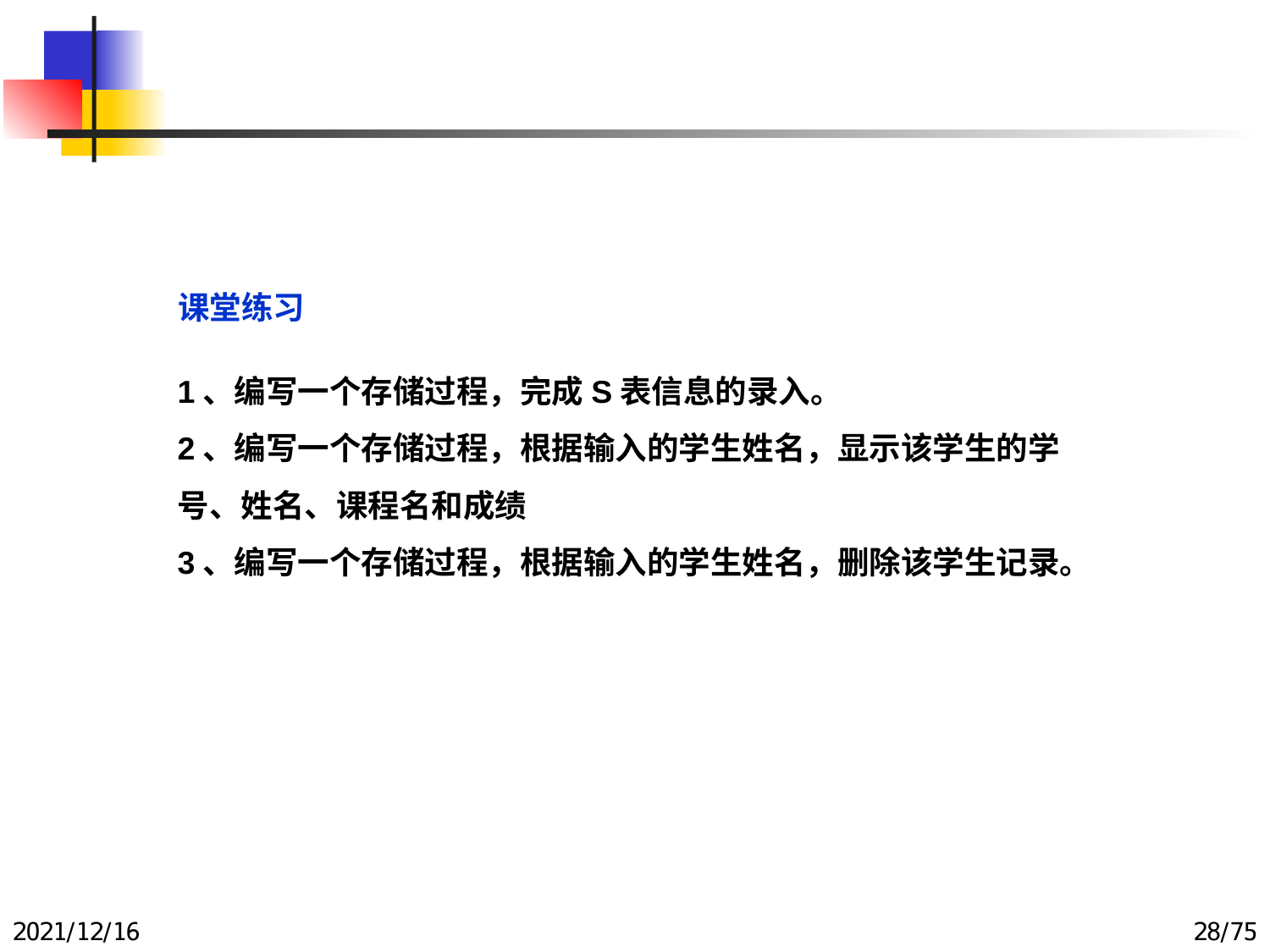

课堂练习
1、编写一个存储过程，完成S表信息的录入。
2、编写一个存储过程，根据输入的学生姓名，显示该学生的学号、姓名、课程名和成绩
3、编写一个存储过程，根据输入的学生姓名，删除该学生记录。
2021/12/16
28/75